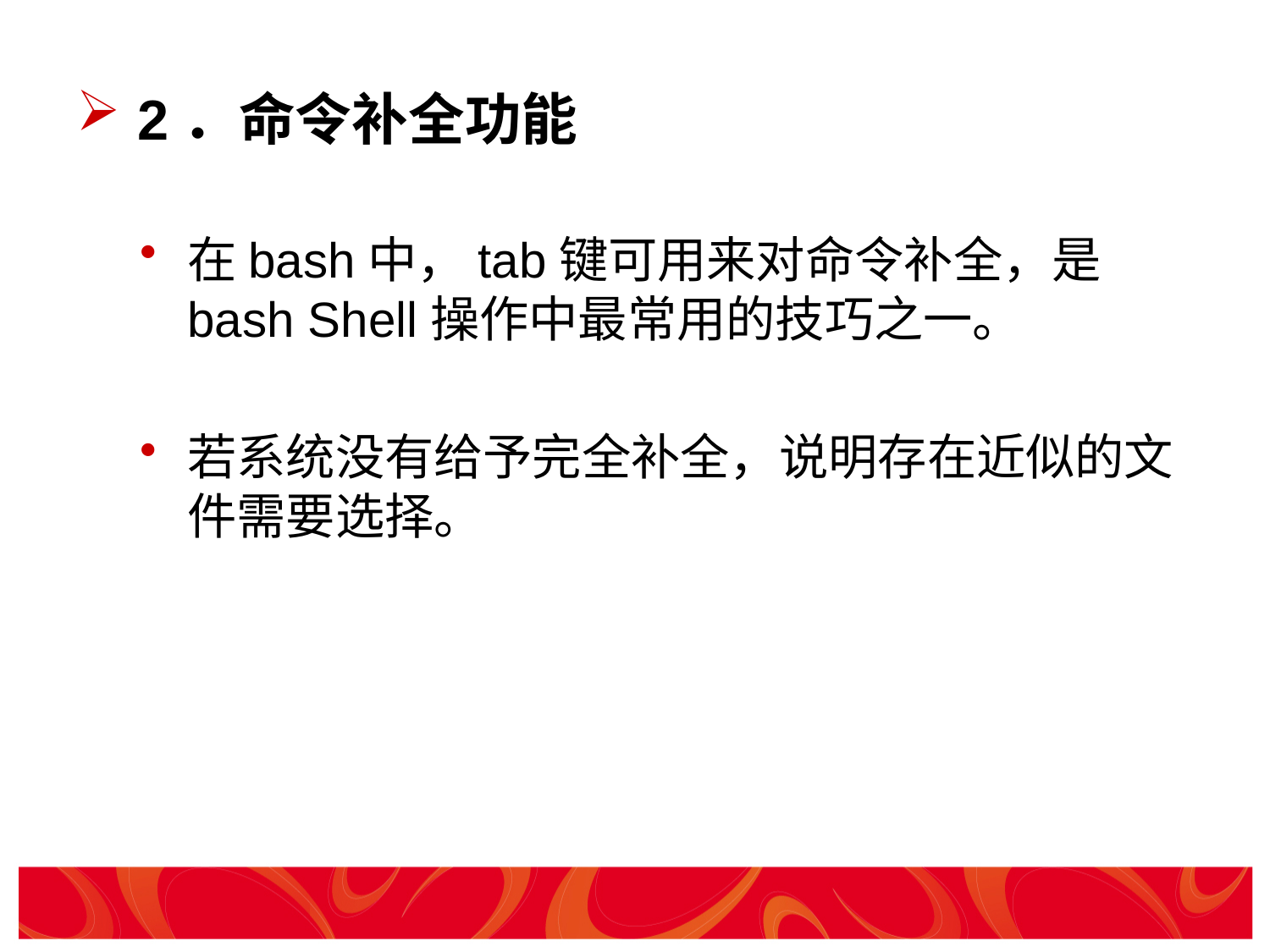

# 2．命令补全功能
在bash中，tab键可用来对命令补全，是bash Shell操作中最常用的技巧之一。

若系统没有给予完全补全，说明存在近似的文件需要选择。